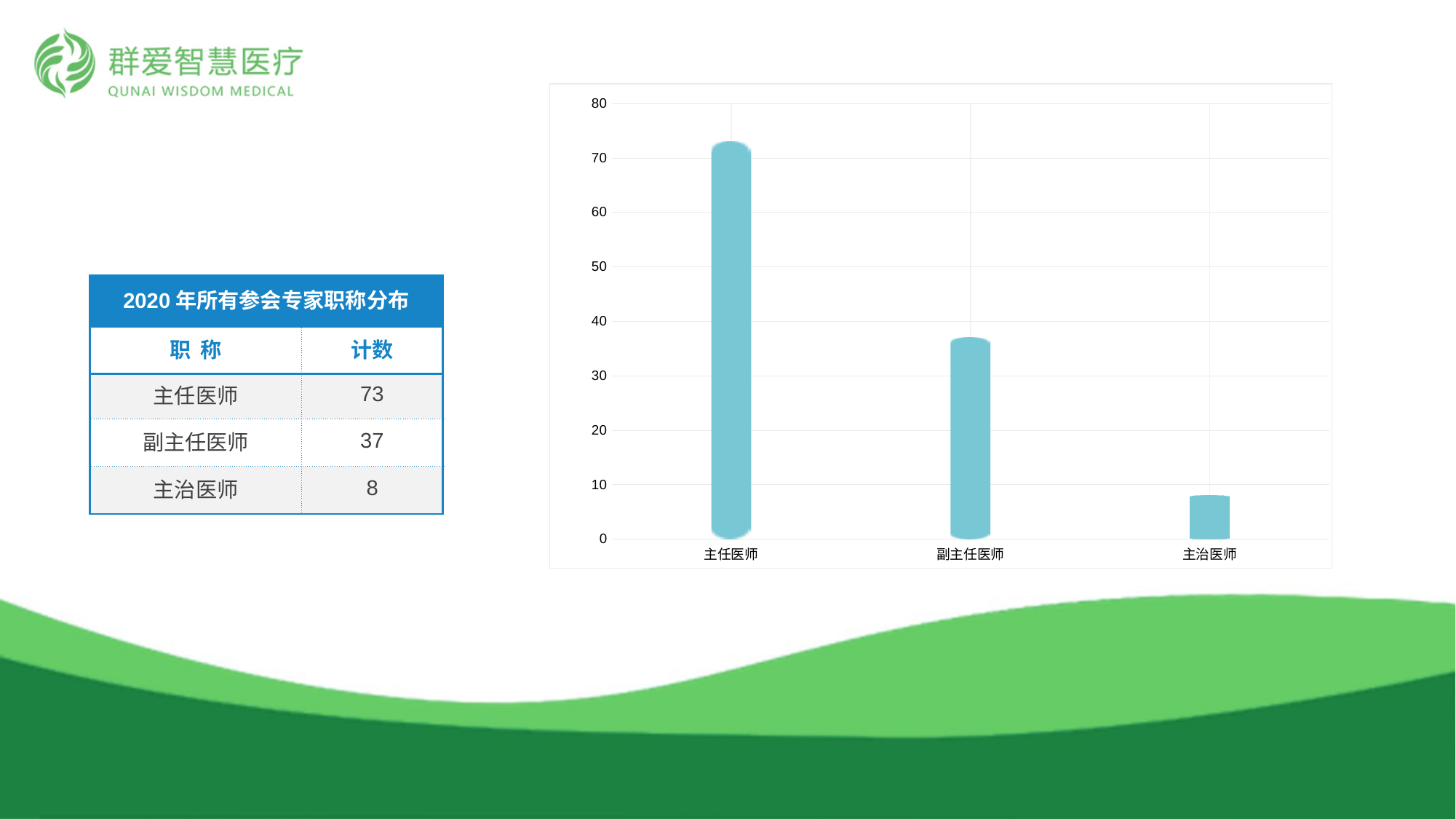

### Chart

| Category | 系列 3 |
|---|---|
| 主任医师 | 73.0 |
| 副主任医师 | 37.0 |
| 主治医师 | 8.0 |
| 2020年所有参会专家职称分布 |  |
| --- | --- |
| 职 称 | 计数 |
| 主任医师 | 73 |
| 副主任医师 | 37 |
| 主治医师 | 8 |